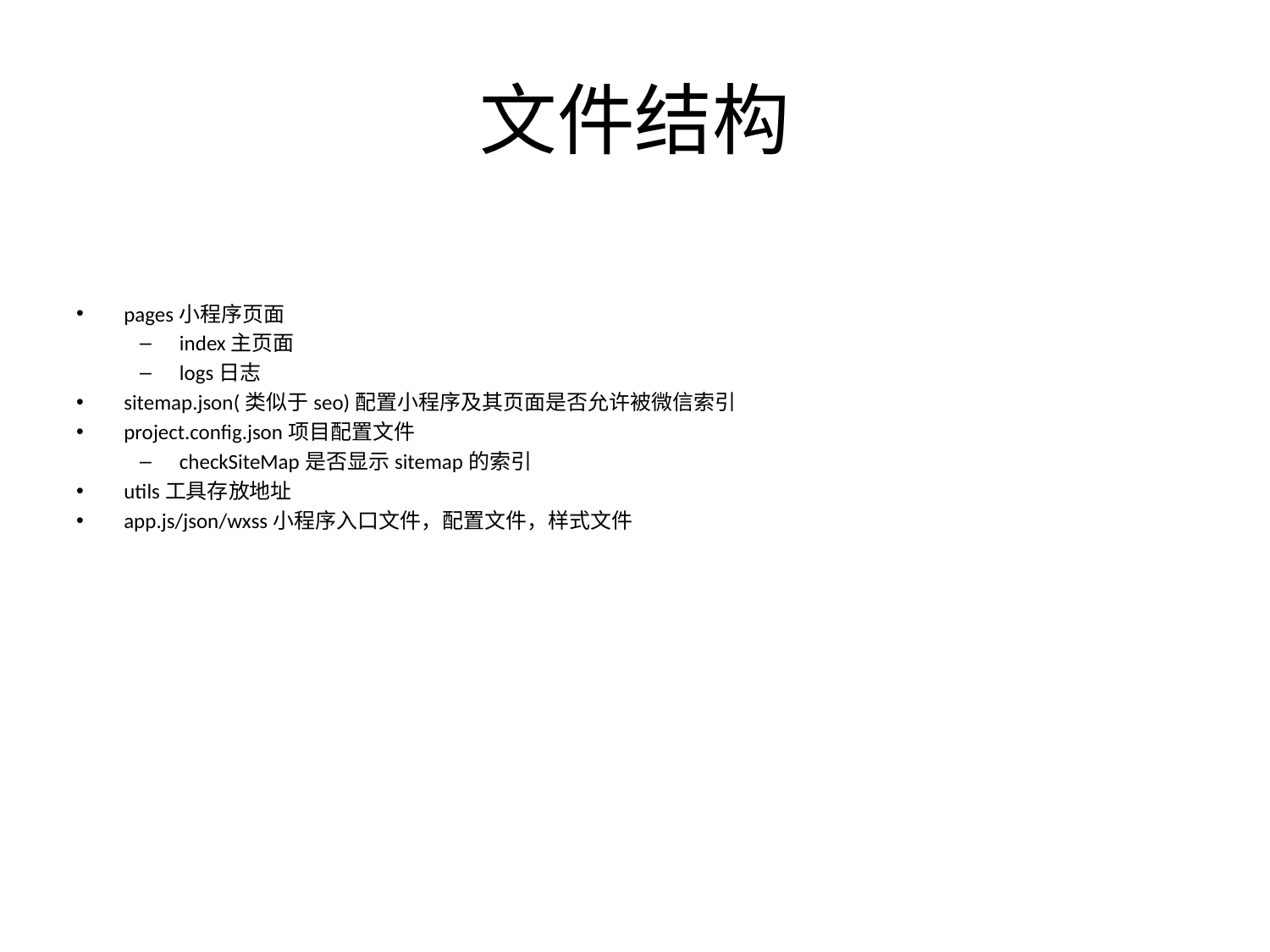

# 文件结构

pages小程序页面
index主页面
logs日志
sitemap.json(类似于seo)配置小程序及其页面是否允许被微信索引
project.config.json项目配置文件
checkSiteMap是否显示sitemap的索引
utils工具存放地址
app.js/json/wxss小程序入口文件，配置文件，样式文件